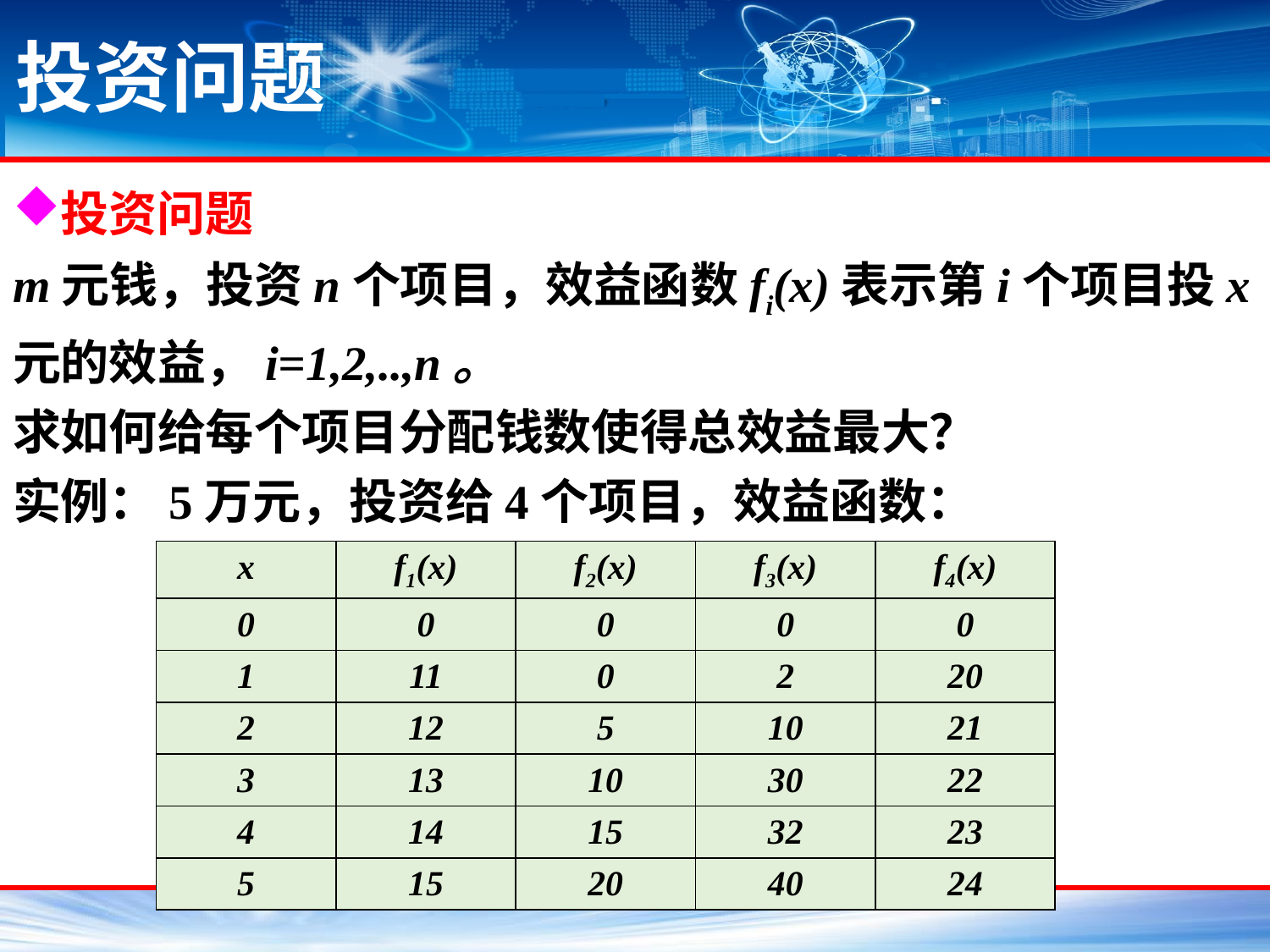

# 投资问题
投资问题
m元钱，投资n个项目，效益函数fi(x)表示第i个项目投x元的效益，i=1,2,..,n。
求如何给每个项目分配钱数使得总效益最大？
实例：5万元，投资给4个项目，效益函数：

| x | f1(x) | f2(x) | f3(x) | f4(x) |
| --- | --- | --- | --- | --- |
| 0 | 0 | 0 | 0 | 0 |
| 1 | 11 | 0 | 2 | 20 |
| 2 | 12 | 5 | 10 | 21 |
| 3 | 13 | 10 | 30 | 22 |
| 4 | 14 | 15 | 32 | 23 |
| 5 | 15 | 20 | 40 | 24 |